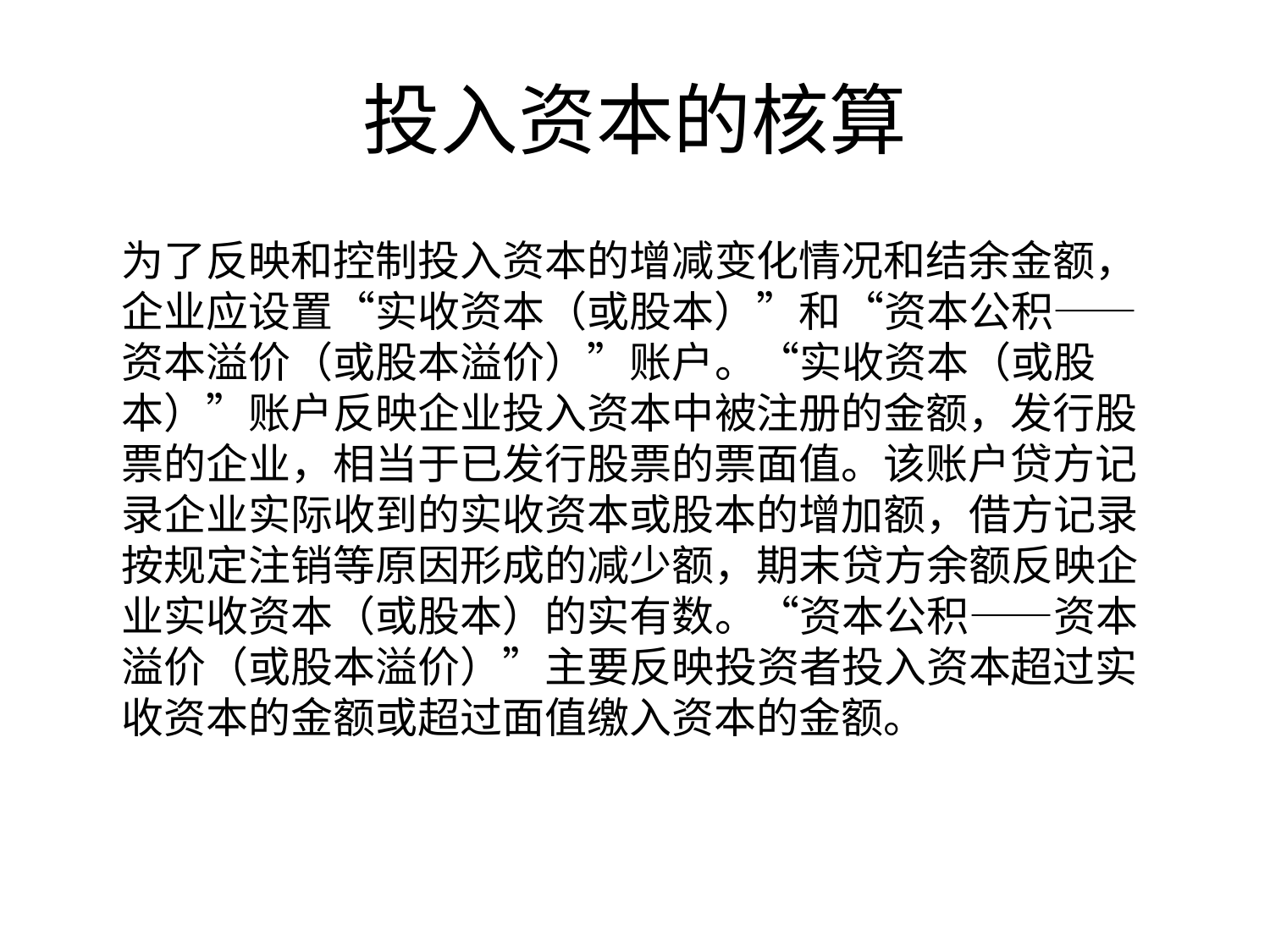

# 投入资本的核算
为了反映和控制投入资本的增减变化情况和结余金额，企业应设置“实收资本（或股本）”和“资本公积——资本溢价（或股本溢价）”账户。“实收资本（或股本）”账户反映企业投入资本中被注册的金额，发行股票的企业，相当于已发行股票的票面值。该账户贷方记录企业实际收到的实收资本或股本的增加额，借方记录按规定注销等原因形成的减少额，期末贷方余额反映企业实收资本（或股本）的实有数。“资本公积——资本溢价（或股本溢价）”主要反映投资者投入资本超过实收资本的金额或超过面值缴入资本的金额。